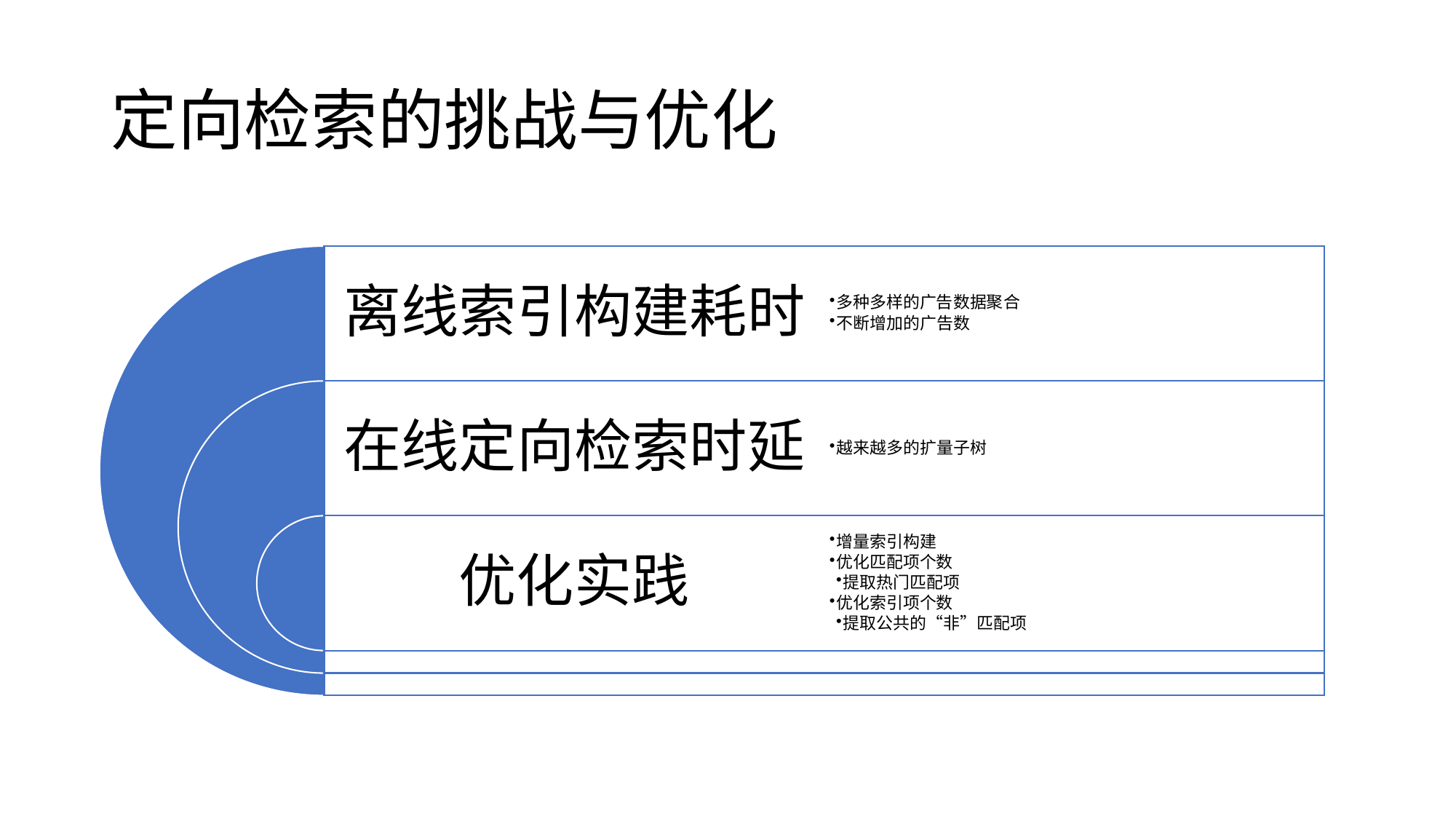

# 定向检索的挑战与优化
离线索引构建耗时
在线定向检索时延
优化实践
多种多样的广告数据聚合
不断增加的广告数
越来越多的扩量子树
增量索引构建
优化匹配项个数
提取热门匹配项
优化索引项个数
提取公共的“非”匹配项